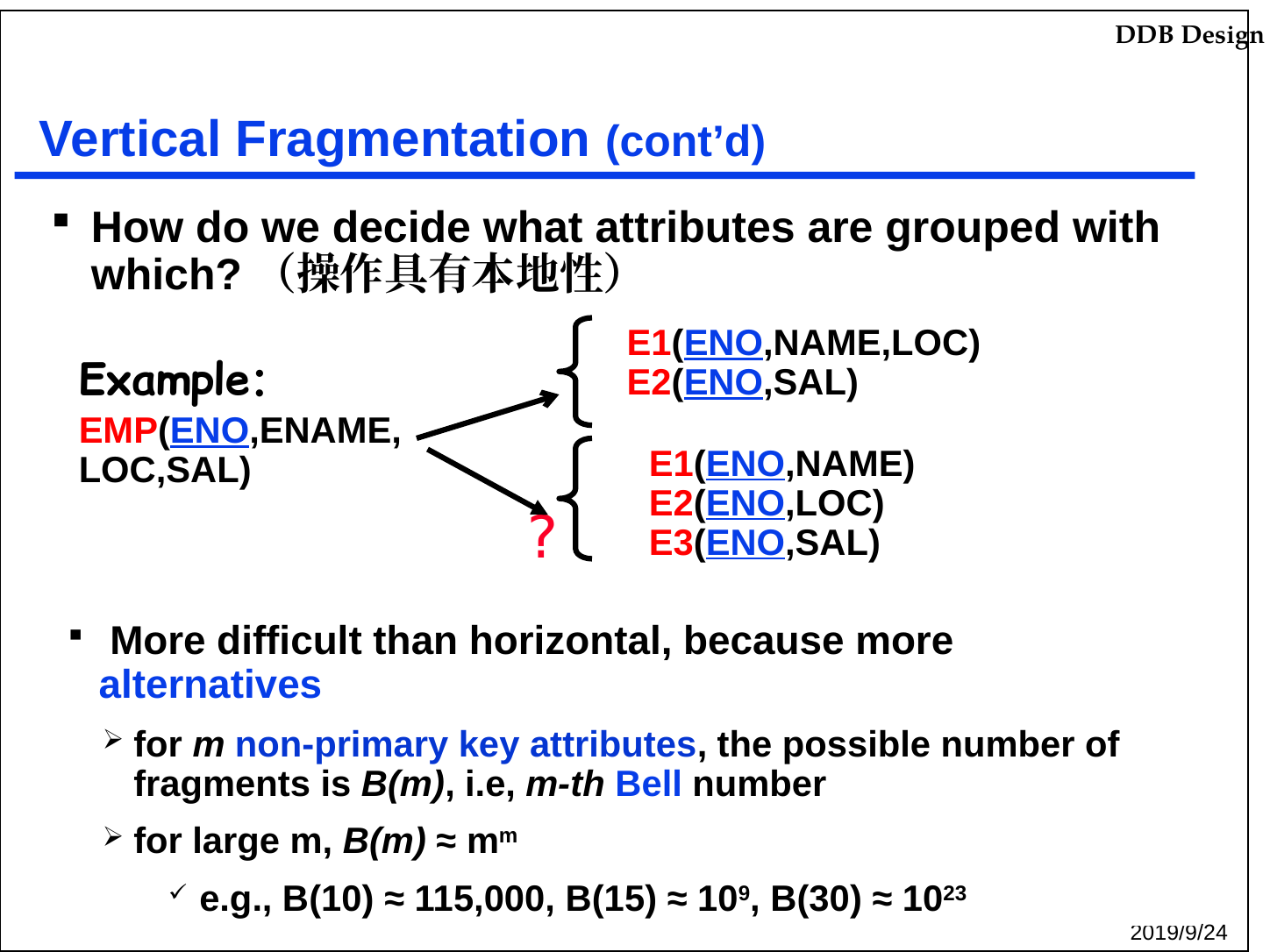

# Vertical Fragmentation (cont’d)
How do we decide what attributes are grouped with which?（操作具有本地性）

E1(ENO,NAME,LOC)
E2(ENO,SAL)
Example:

EMP(ENO,ENAME, LOC,SAL)

E1(ENO,NAME)
E2(ENO,LOC)
E3(ENO,SAL)

?
 More difficult than horizontal, because more alternatives
for m non-primary key attributes, the possible number of fragments is B(m), i.e, m-th Bell number
for large m, B(m) ≈ mm
e.g., B(10) ≈ 115,000, B(15) ≈ 109, B(30) ≈ 1023